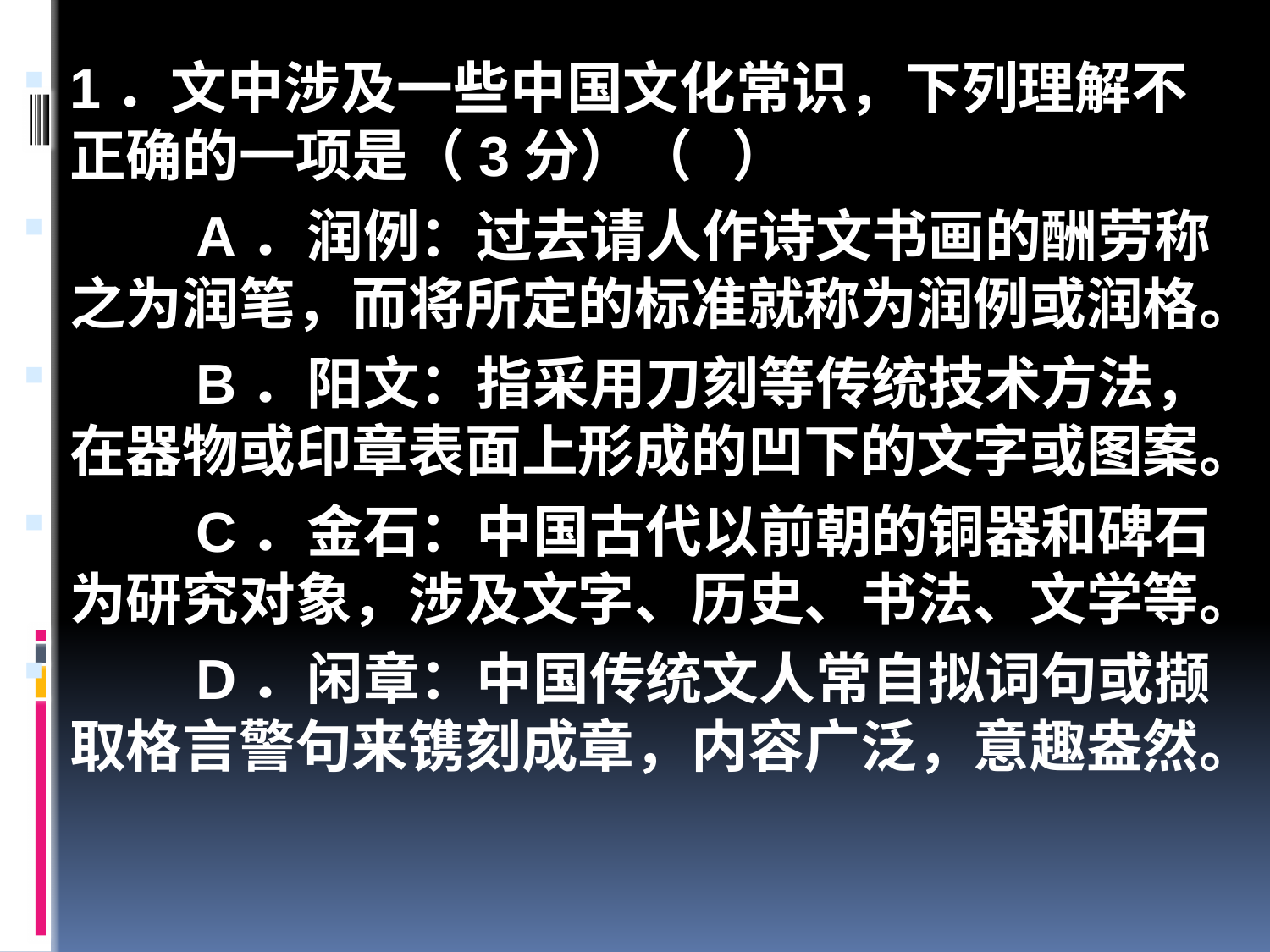

#
1．文中涉及一些中国文化常识，下列理解不正确的一项是（3分）（   ）
　　A．润例：过去请人作诗文书画的酬劳称之为润笔，而将所定的标准就称为润例或润格。
　　B．阳文：指采用刀刻等传统技术方法，在器物或印章表面上形成的凹下的文字或图案。
　　C．金石：中国古代以前朝的铜器和碑石为研究对象，涉及文字、历史、书法、文学等。
　　D．闲章：中国传统文人常自拟词句或撷取格言警句来镌刻成章，内容广泛，意趣盎然。